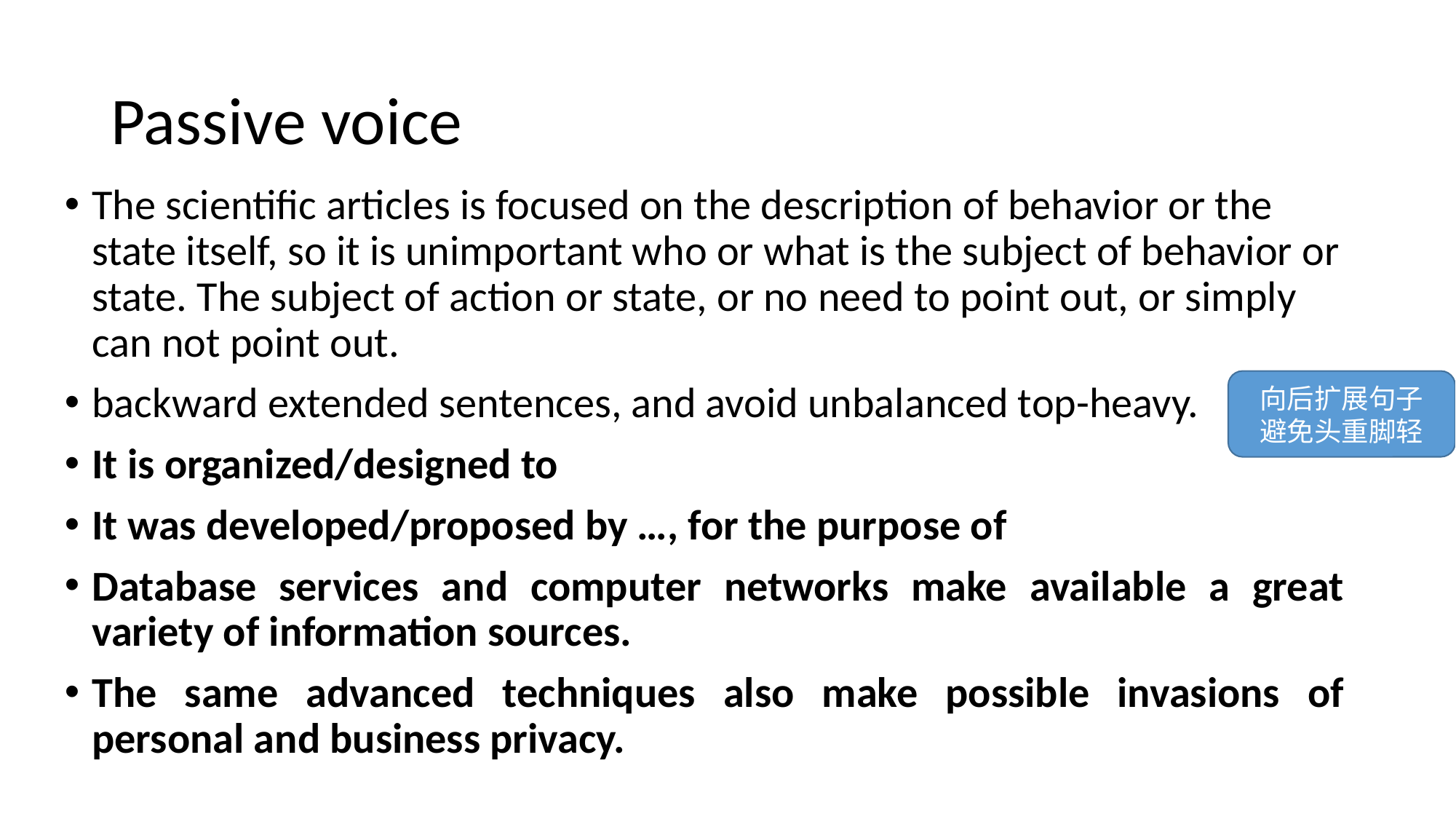

# Passive voice
The scientific articles is focused on the description of behavior or the state itself, so it is unimportant who or what is the subject of behavior or state. The subject of action or state, or no need to point out, or simply can not point out.
backward extended sentences, and avoid unbalanced top-heavy.
It is organized/designed to
It was developed/proposed by …, for the purpose of
Database services and computer networks make available a great variety of information sources.
The same advanced techniques also make possible invasions of personal and business privacy.

向后扩展句子
避免头重脚轻